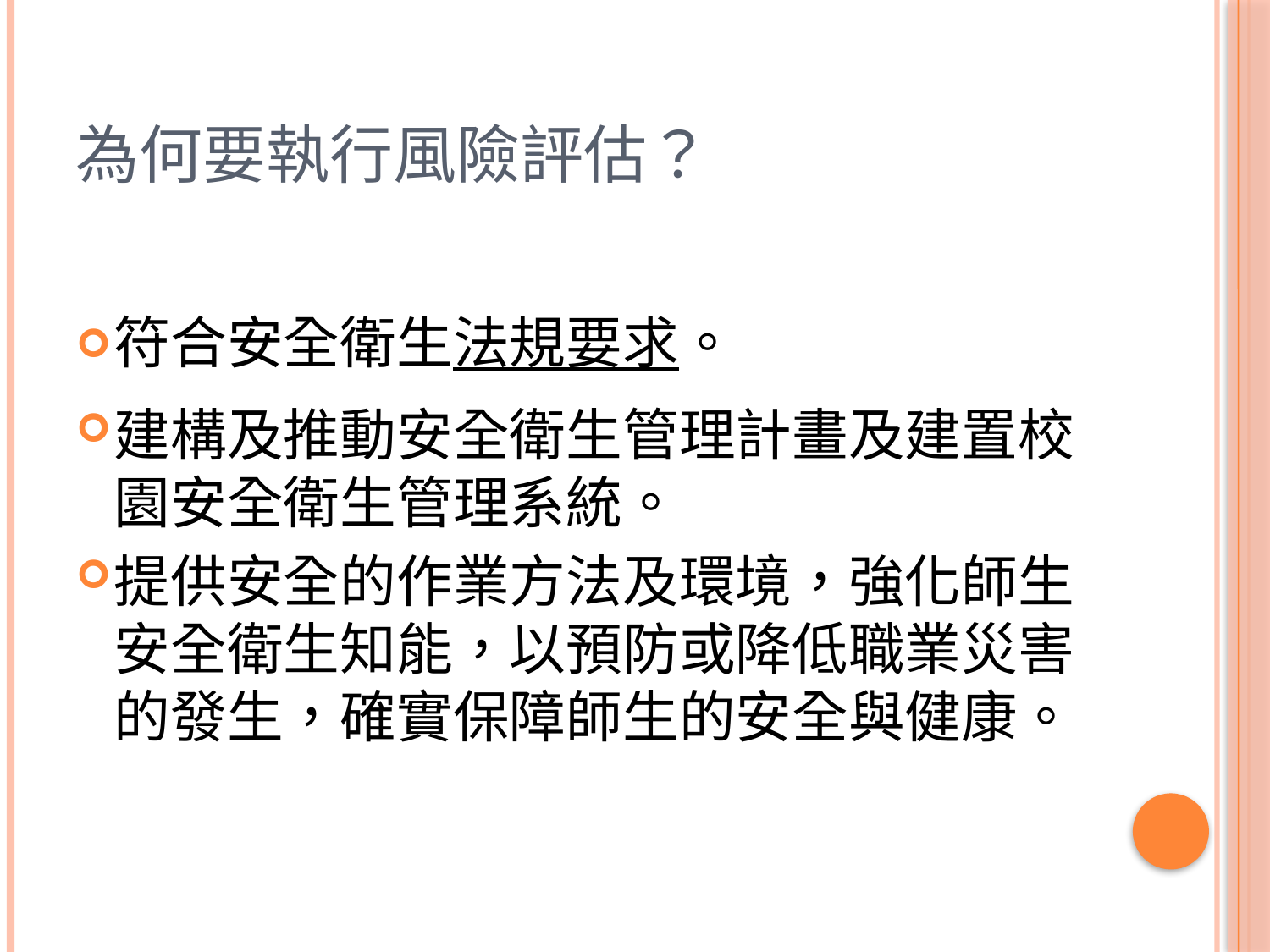

# 為何要執行風險評估？

符合安全衛生法規要求。
建構及推動安全衛生管理計畫及建置校園安全衛生管理系統。
提供安全的作業方法及環境，強化師生安全衛生知能，以預防或降低職業災害的發生，確實保障師生的安全與健康。